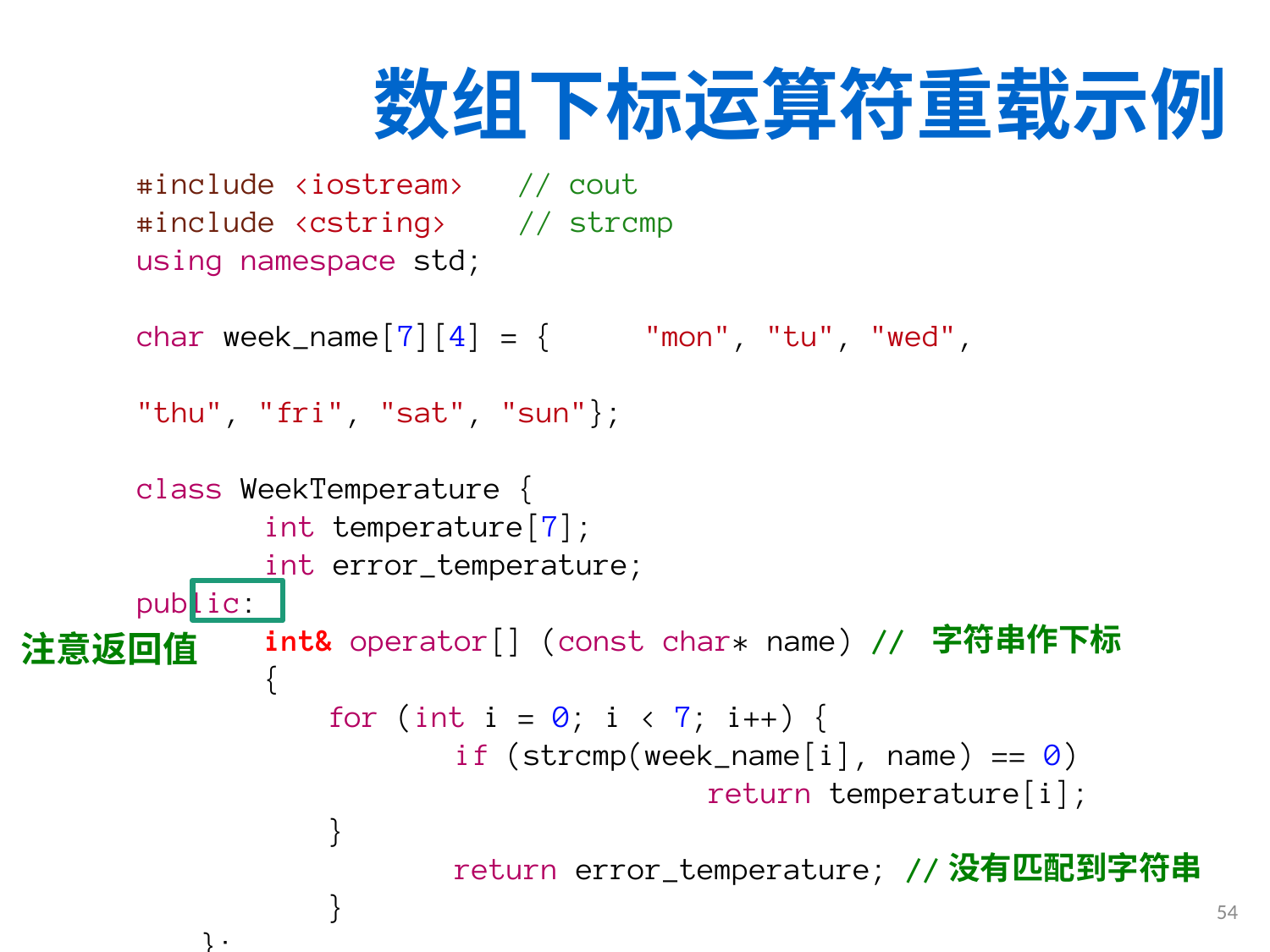

# 数组下标运算符重载示例
#include <iostream>  	// cout
#include <cstring>    // strcmp
using namespace std;

char week_name[7][4] = { 	"mon", "tu", "wed",
								"thu", "fri", "sat", "sun"};

class WeekTemperature {
  	int temperature[7];
	int error_temperature;
public:
  	int& operator[] (const char* name) // 字符串作下标
  	{
    	for (int i = 0; i < 7; i++) {
      		if (strcmp(week_name[i], name) == 0)
				return temperature[i];
    	}
		return error_temperature; //没有匹配到字符串
  	}
};

注意返回值
54